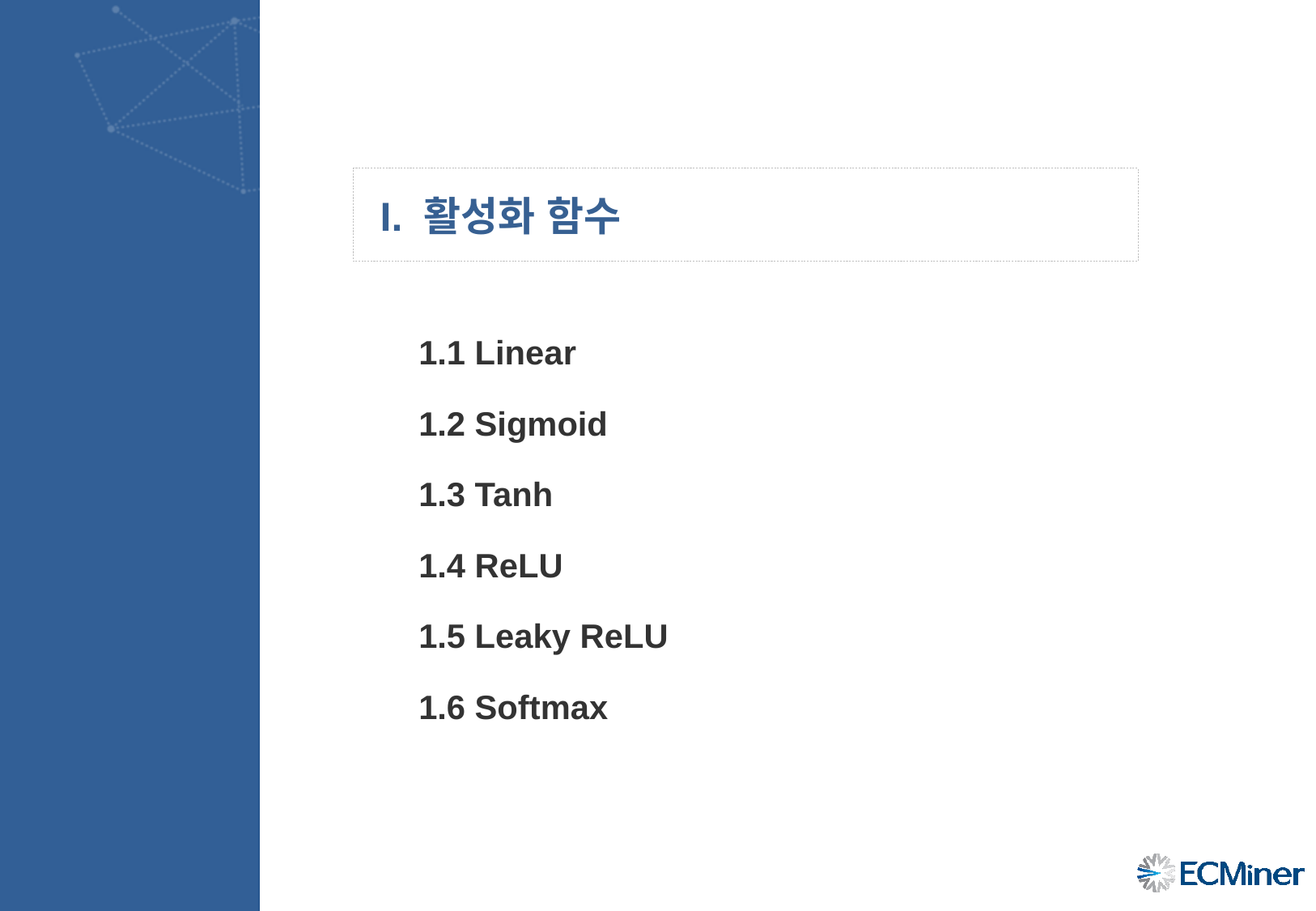

I. 활성화 함수
1.1 Linear
1.2 Sigmoid
1.3 Tanh
1.4 ReLU
1.5 Leaky ReLU
1.6 Softmax